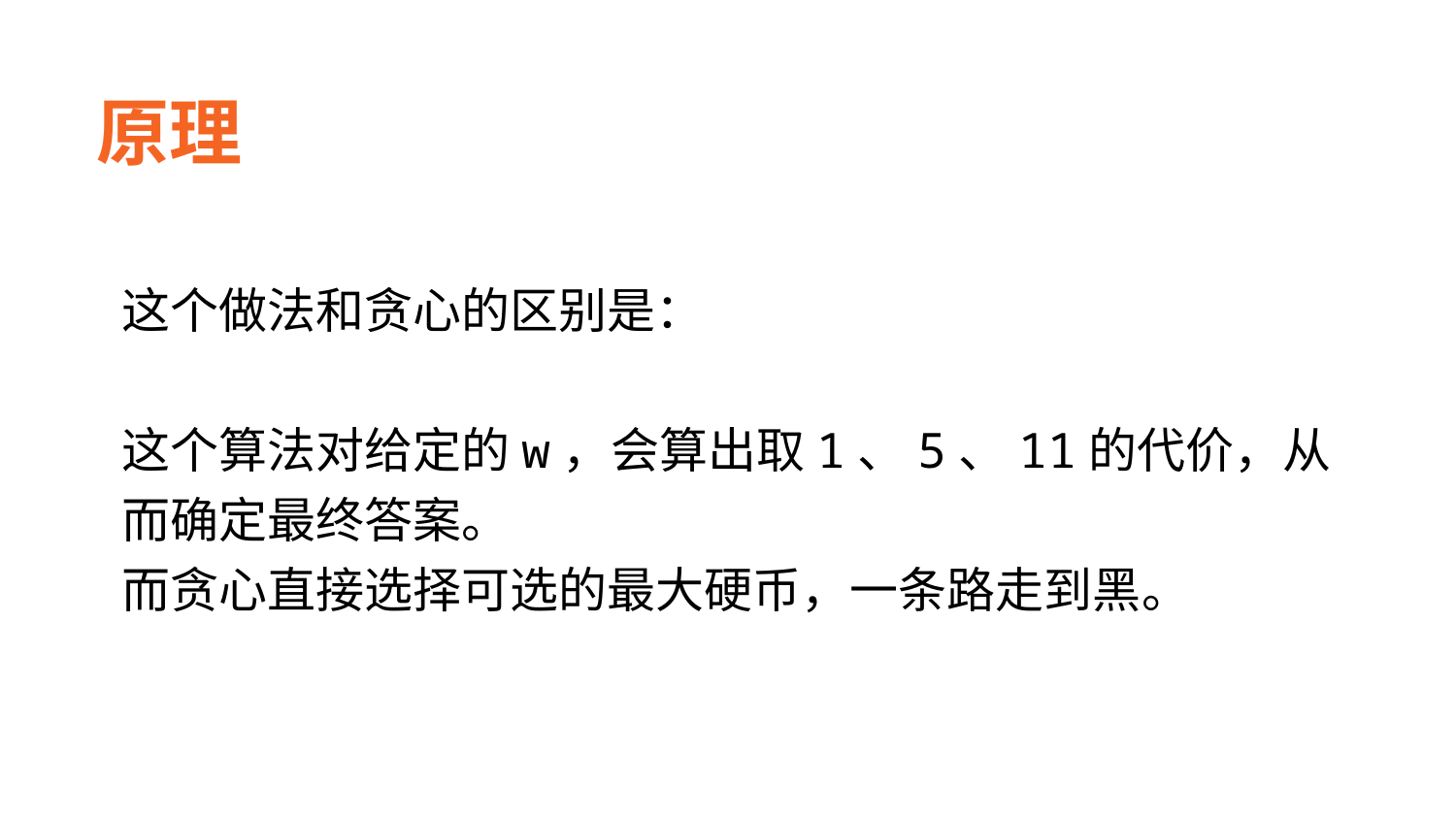

# 原理
这个做法和贪心的区别是：

这个算法对给定的w，会算出取1、5、11的代价，从而确定最终答案。
而贪心直接选择可选的最大硬币，一条路走到黑。